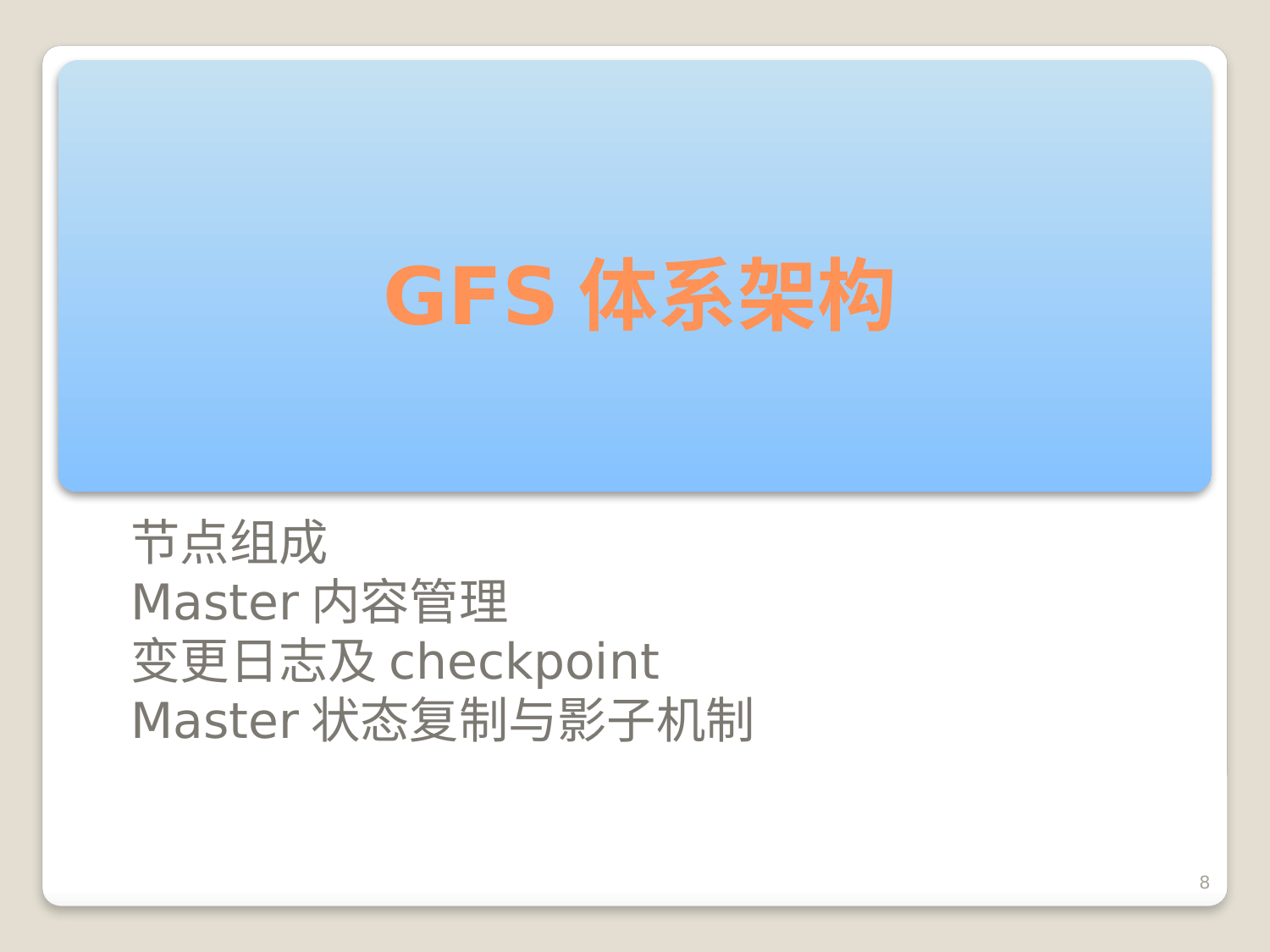

# GFS体系架构
节点组成
Master内容管理
变更日志及checkpoint
Master状态复制与影子机制
8